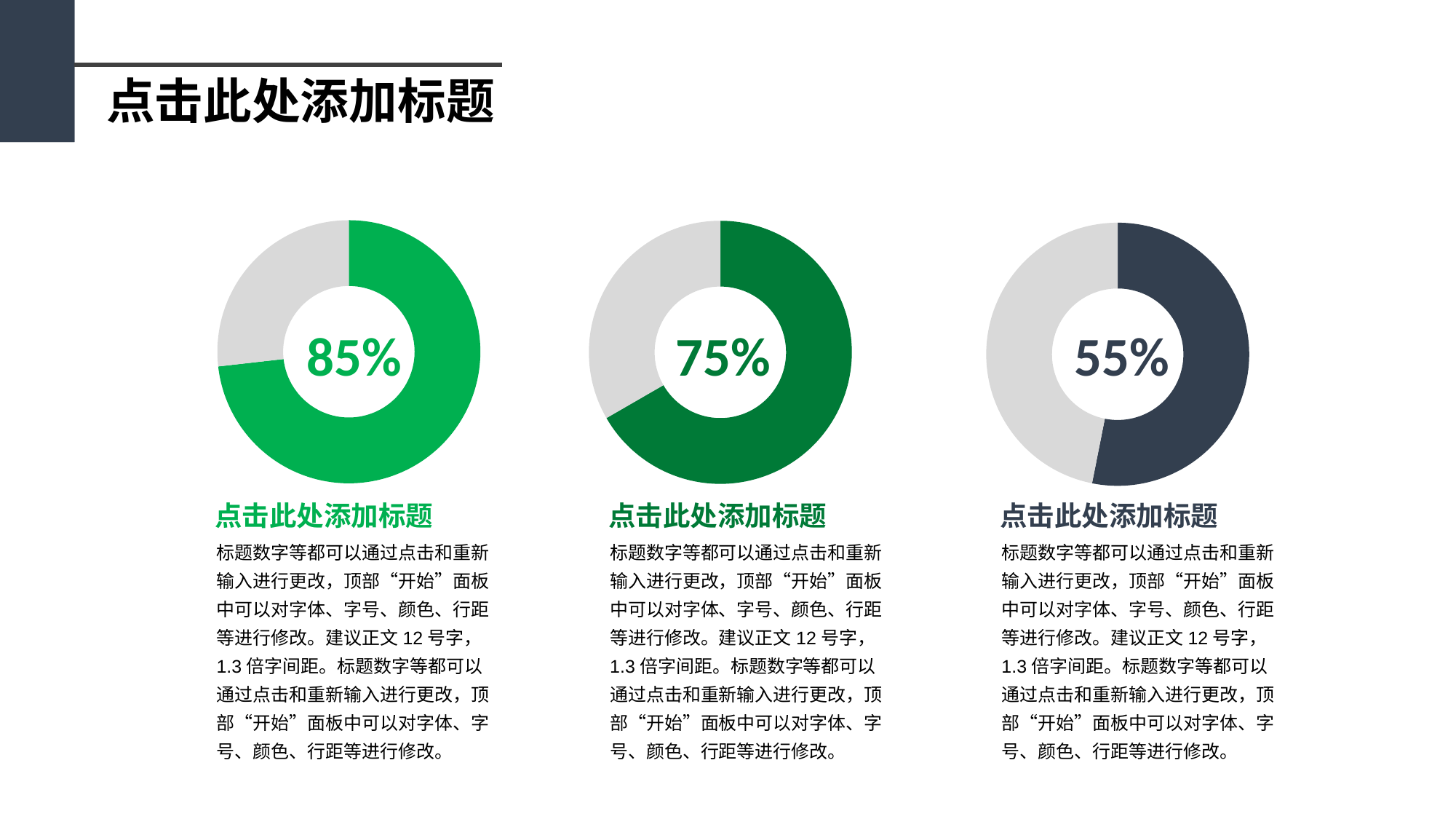

点击此处添加标题

### Chart

| Category | 列1 |
|---|---|
|  | 8.200000000000001 |
|  | 3.0 |
85%

### Chart

| Category | 列1 |
|---|---|
|  | 6.0 |
|  | 3.0 |
75%

### Chart

| Category | 列1 |
|---|---|
|  | 3.4 |
|  | 3.0 |
55%
点击此处添加标题
点击此处添加标题
点击此处添加标题
标题数字等都可以通过点击和重新输入进行更改，顶部“开始”面板中可以对字体、字号、颜色、行距等进行修改。建议正文12号字，1.3倍字间距。标题数字等都可以通过点击和重新输入进行更改，顶部“开始”面板中可以对字体、字号、颜色、行距等进行修改。
标题数字等都可以通过点击和重新输入进行更改，顶部“开始”面板中可以对字体、字号、颜色、行距等进行修改。建议正文12号字，1.3倍字间距。标题数字等都可以通过点击和重新输入进行更改，顶部“开始”面板中可以对字体、字号、颜色、行距等进行修改。
标题数字等都可以通过点击和重新输入进行更改，顶部“开始”面板中可以对字体、字号、颜色、行距等进行修改。建议正文12号字，1.3倍字间距。标题数字等都可以通过点击和重新输入进行更改，顶部“开始”面板中可以对字体、字号、颜色、行距等进行修改。